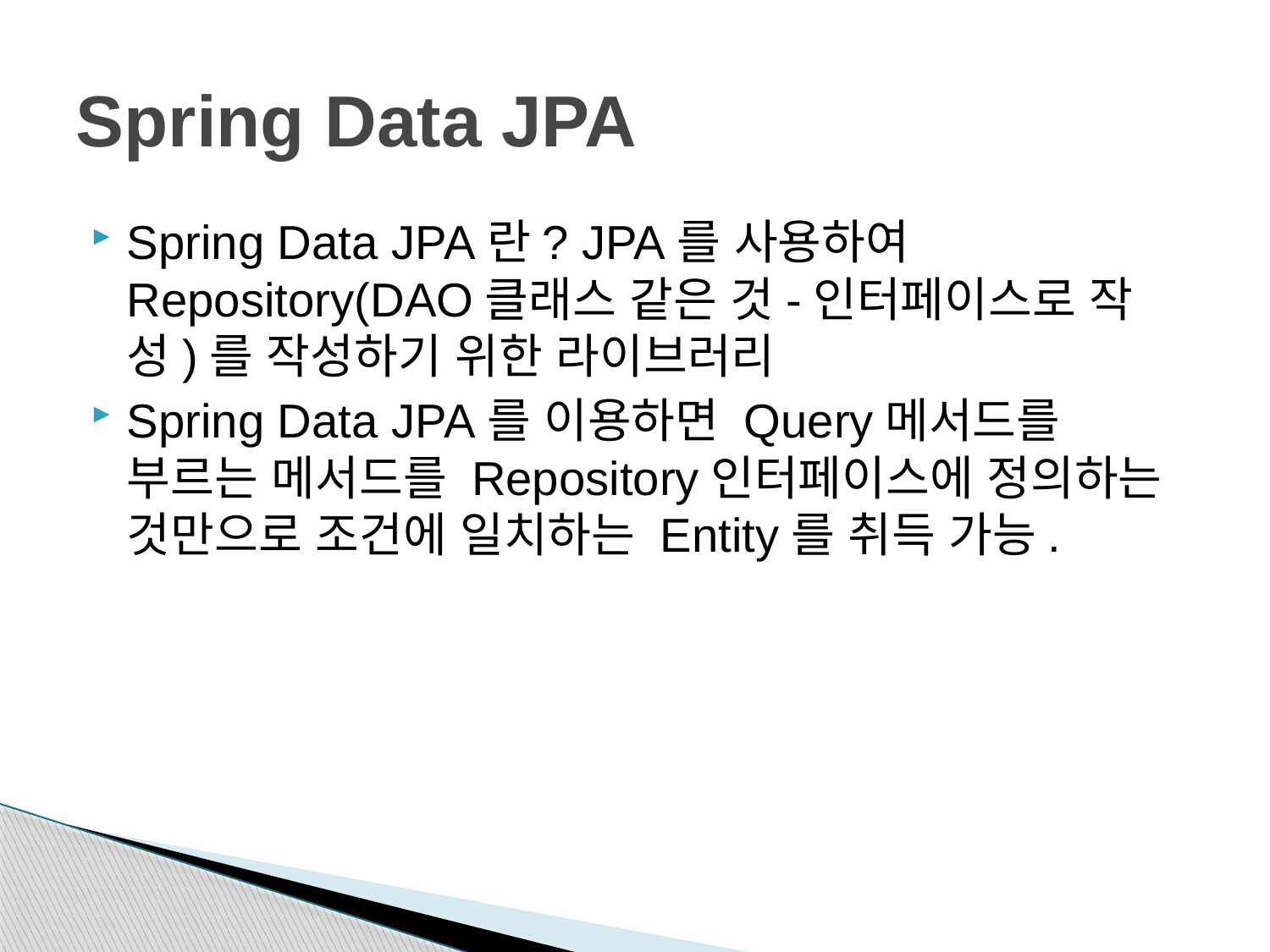

# Spring Data JPA
Spring Data JPA란? JPA를 사용하여 Repository(DAO클래스 같은 것-인터페이스로 작성)를 작성하기 위한 라이브러리
Spring Data JPA를 이용하면 Query메서드를 부르는 메서드를 Repository인터페이스에 정의하는 것만으로 조건에 일치하는 Entity를 취득 가능.